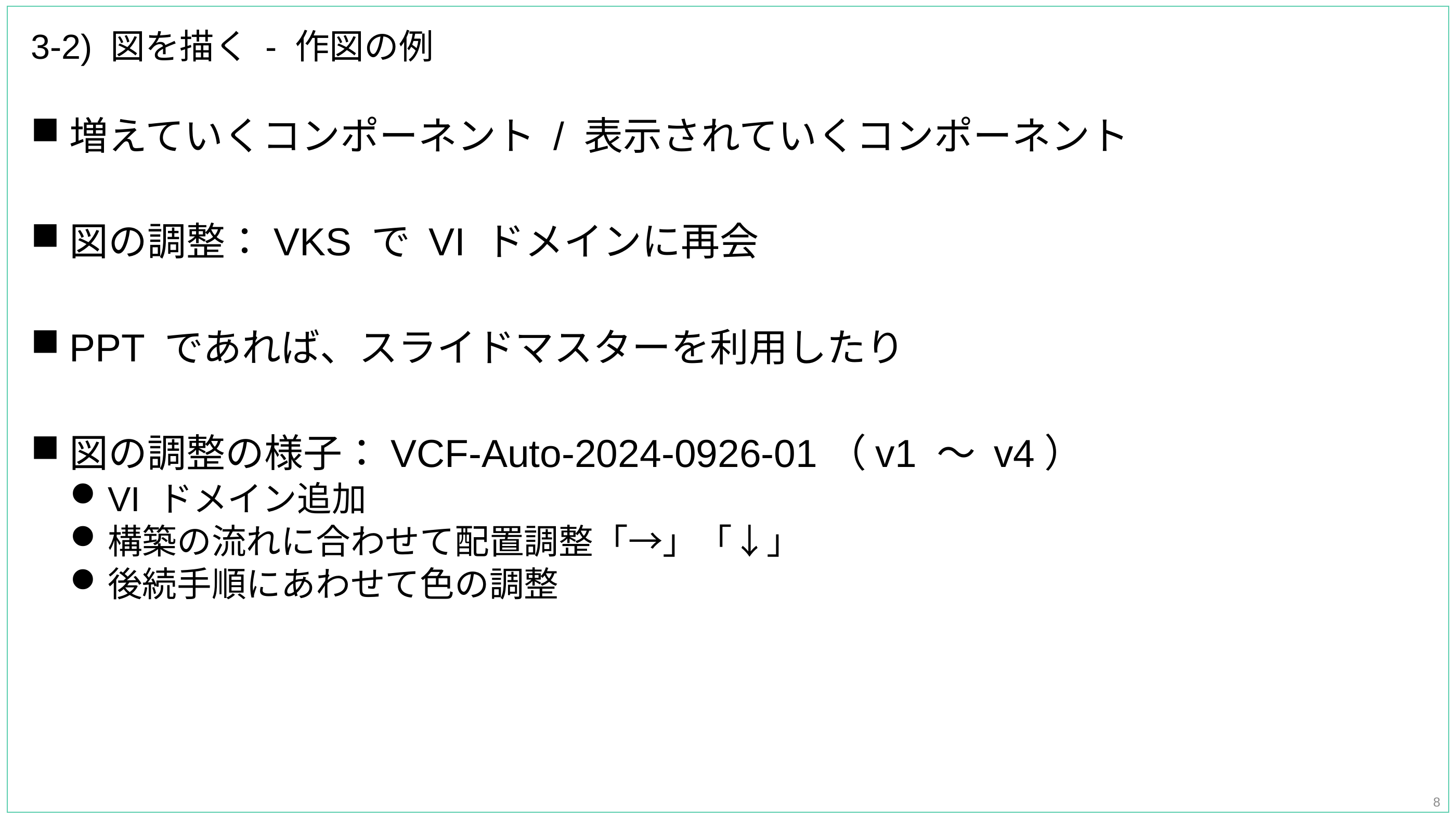

# 3-2) 図を描く - 作図の例
増えていくコンポーネント / 表示されていくコンポーネント

図の調整：VKS で VI ドメインに再会

PPT であれば、スライドマスターを利用したり

図の調整の様子：VCF-Auto-2024-0926-01（v1 ～ v4）
VI ドメイン追加
構築の流れに合わせて配置調整「→」「↓」
後続手順にあわせて色の調整
8